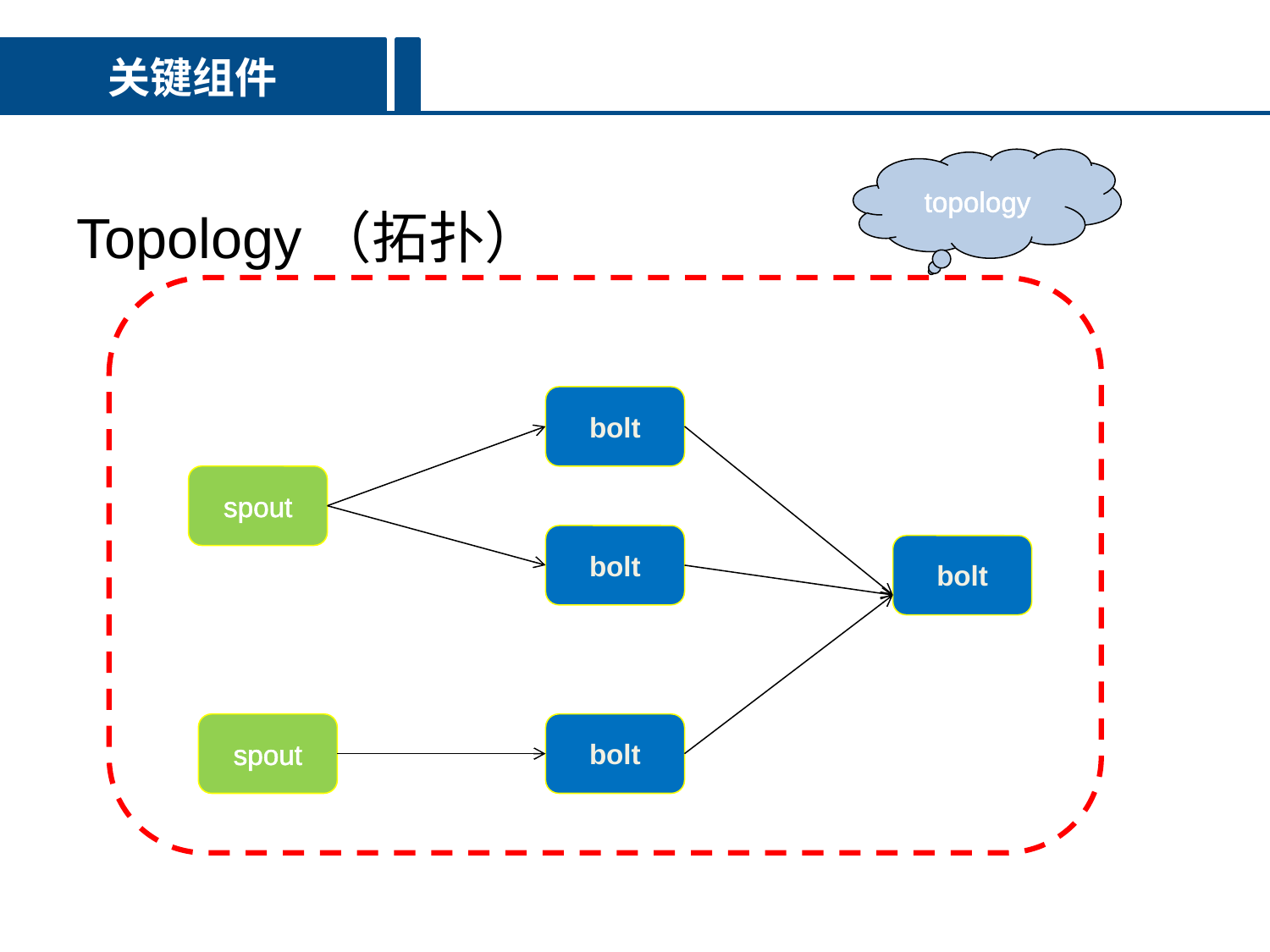

关键组件

topology
Topology（拓扑）

bolt
spout
bolt
bolt
spout
bolt